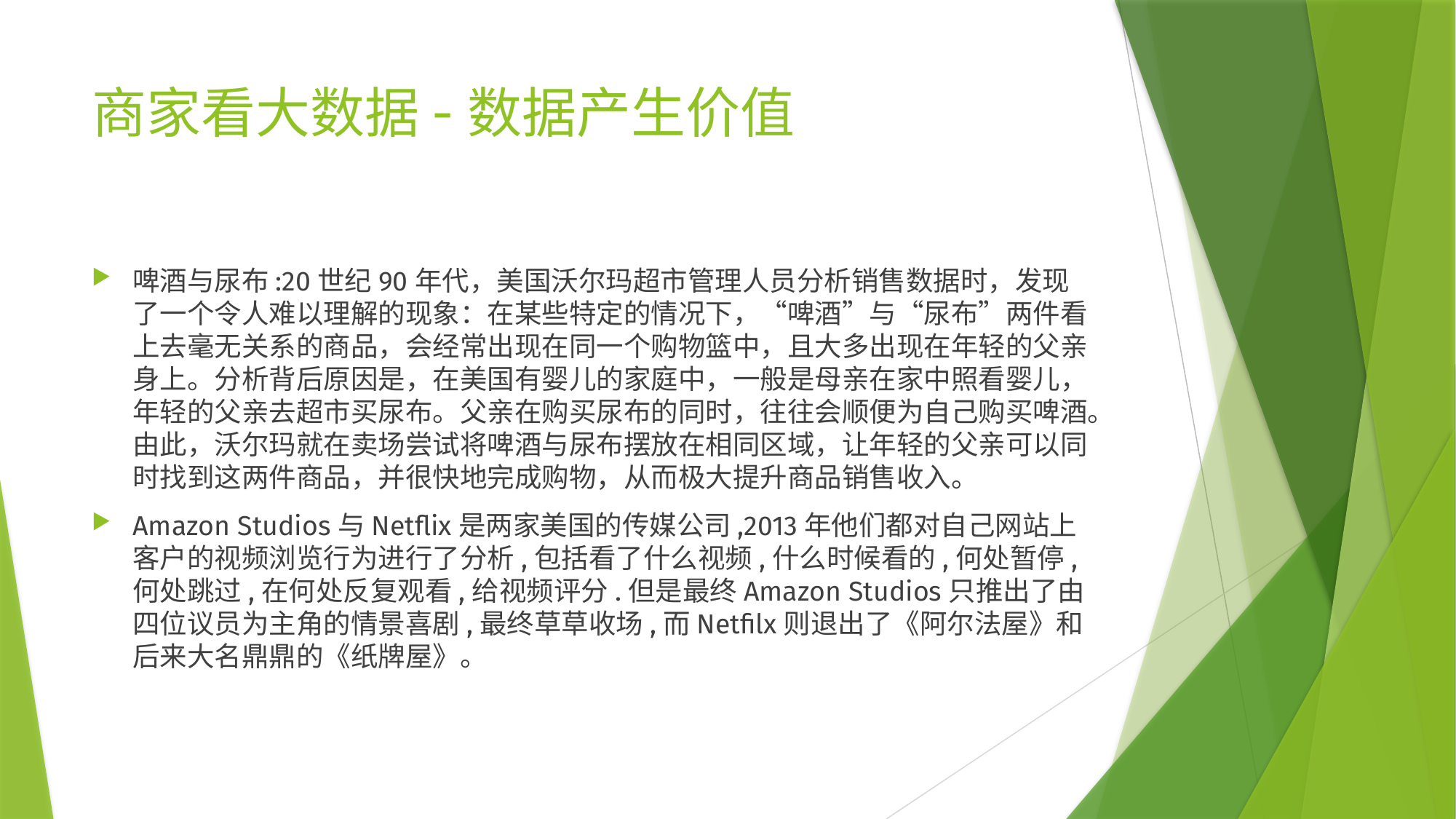

# 商家看大数据-数据产生价值
啤酒与尿布:20世纪90年代，美国沃尔玛超市管理人员分析销售数据时，发现了一个令人难以理解的现象：在某些特定的情况下，“啤酒”与“尿布”两件看上去毫无关系的商品，会经常出现在同一个购物篮中，且大多出现在年轻的父亲身上。分析背后原因是，在美国有婴儿的家庭中，一般是母亲在家中照看婴儿，年轻的父亲去超市买尿布。父亲在购买尿布的同时，往往会顺便为自己购买啤酒。由此，沃尔玛就在卖场尝试将啤酒与尿布摆放在相同区域，让年轻的父亲可以同时找到这两件商品，并很快地完成购物，从而极大提升商品销售收入。
Amazon Studios与Netflix是两家美国的传媒公司,2013年他们都对自己网站上客户的视频浏览行为进行了分析,包括看了什么视频,什么时候看的,何处暂停,何处跳过,在何处反复观看,给视频评分.但是最终Amazon Studios只推出了由四位议员为主角的情景喜剧,最终草草收场,而Netfilx则退出了《阿尔法屋》和后来大名鼎鼎的《纸牌屋》。